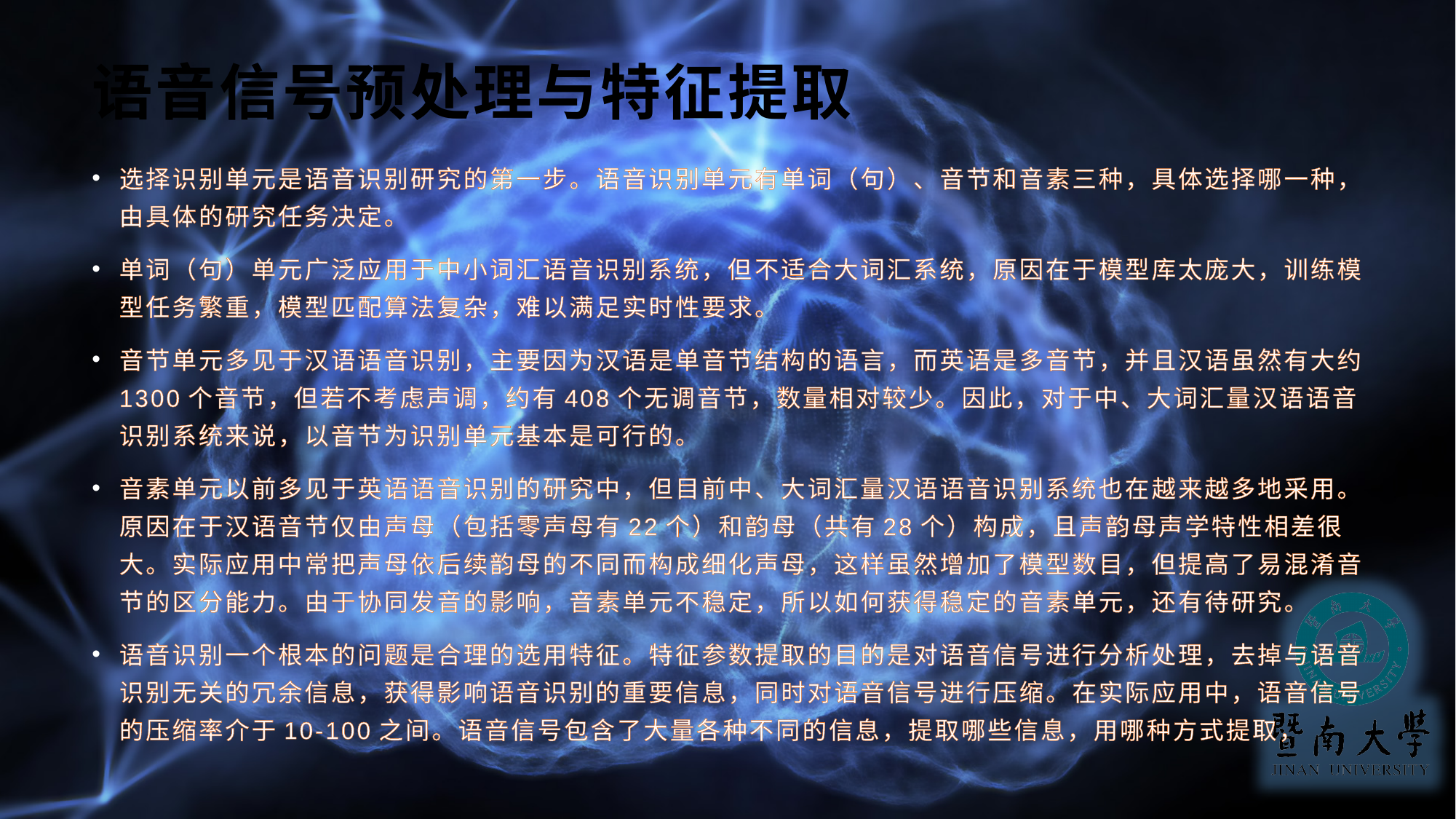

# 语音信号预处理与特征提取
选择识别单元是语音识别研究的第一步。语音识别单元有单词（句）、音节和音素三种，具体选择哪一种，由具体的研究任务决定。
单词（句）单元广泛应用于中小词汇语音识别系统，但不适合大词汇系统，原因在于模型库太庞大，训练模型任务繁重，模型匹配算法复杂，难以满足实时性要求。
音节单元多见于汉语语音识别，主要因为汉语是单音节结构的语言，而英语是多音节，并且汉语虽然有大约1300个音节，但若不考虑声调，约有408个无调音节，数量相对较少。因此，对于中、大词汇量汉语语音识别系统来说，以音节为识别单元基本是可行的。
音素单元以前多见于英语语音识别的研究中，但目前中、大词汇量汉语语音识别系统也在越来越多地采用。原因在于汉语音节仅由声母（包括零声母有22个）和韵母（共有28个）构成，且声韵母声学特性相差很大。实际应用中常把声母依后续韵母的不同而构成细化声母，这样虽然增加了模型数目，但提高了易混淆音节的区分能力。由于协同发音的影响，音素单元不稳定，所以如何获得稳定的音素单元，还有待研究。
语音识别一个根本的问题是合理的选用特征。特征参数提取的目的是对语音信号进行分析处理，去掉与语音识别无关的冗余信息，获得影响语音识别的重要信息，同时对语音信号进行压缩。在实际应用中，语音信号的压缩率介于10-100之间。语音信号包含了大量各种不同的信息，提取哪些信息，用哪种方式提取，